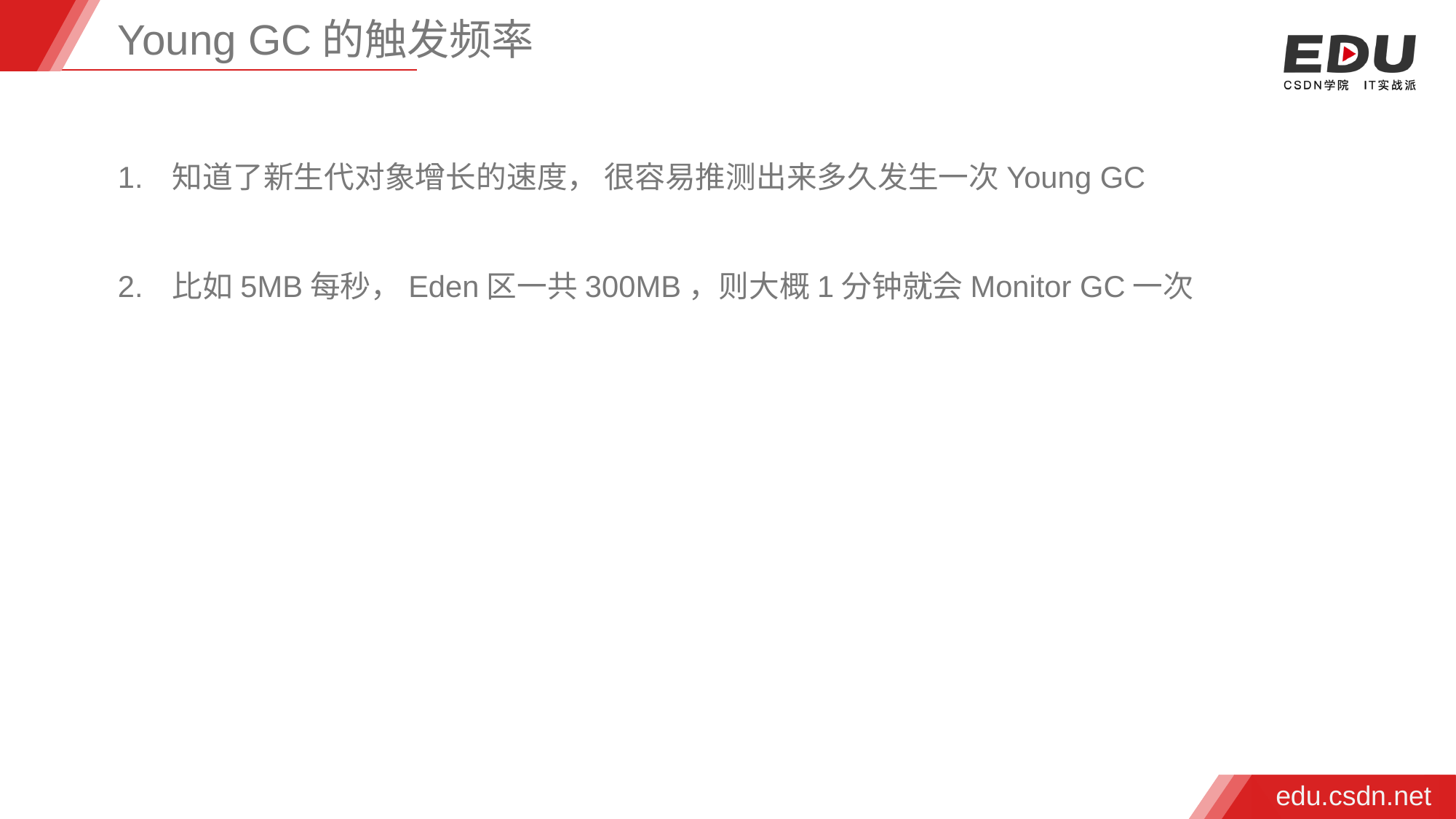

Young GC的触发频率
知道了新生代对象增长的速度， 很容易推测出来多久发生一次Young GC

比如5MB每秒，Eden区一共300MB，则大概1分钟就会Monitor GC一次
edu.csdn.net